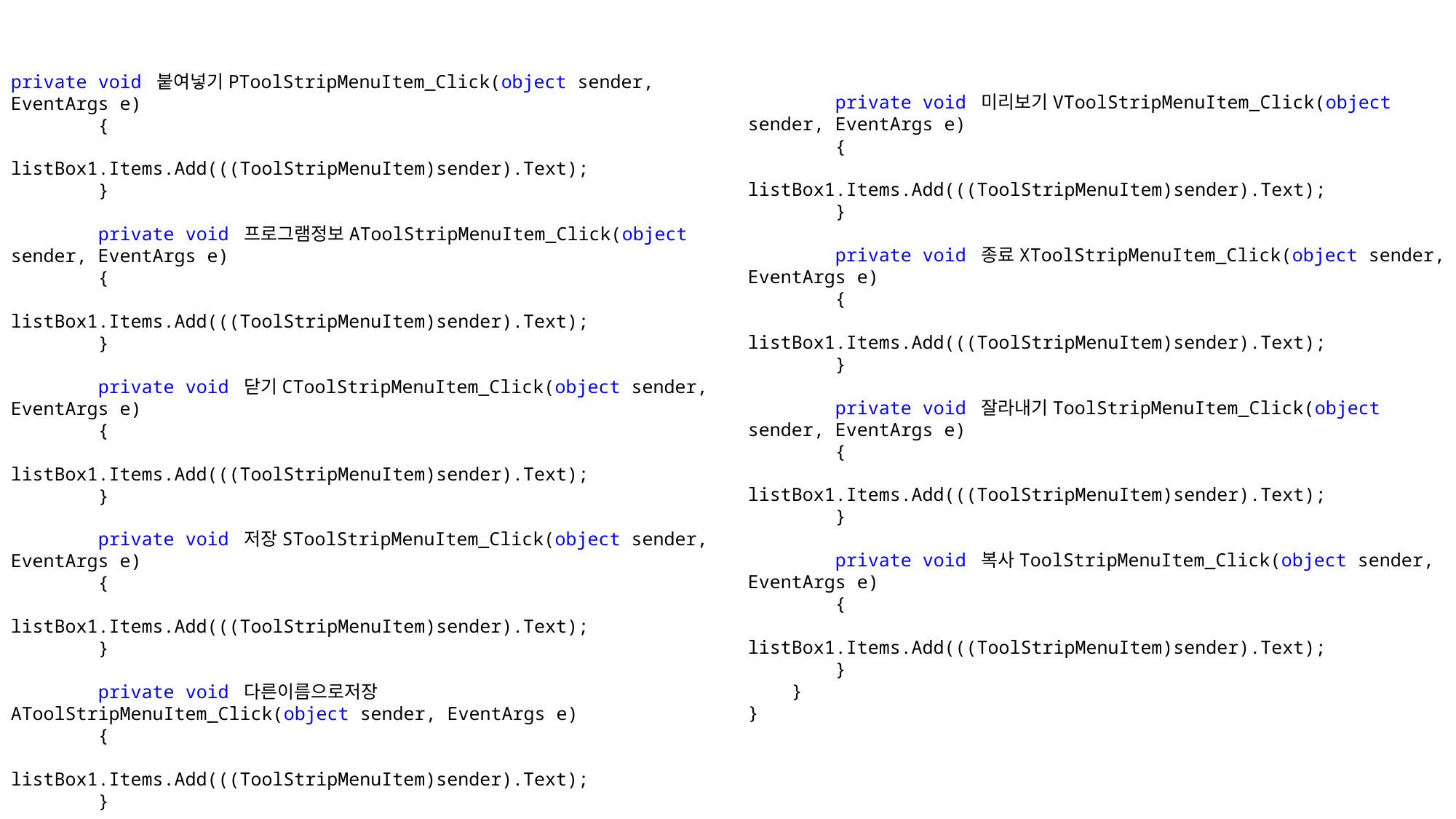

private void 미리보기VToolStripMenuItem_Click(object sender, EventArgs e)
        {
            listBox1.Items.Add(((ToolStripMenuItem)sender).Text);
        }

        private void 종료XToolStripMenuItem_Click(object sender, EventArgs e)
        {
            listBox1.Items.Add(((ToolStripMenuItem)sender).Text);
        }

        private void 잘라내기ToolStripMenuItem_Click(object sender, EventArgs e)
        {
            listBox1.Items.Add(((ToolStripMenuItem)sender).Text);
        }

        private void 복사ToolStripMenuItem_Click(object sender, EventArgs e)
        {
            listBox1.Items.Add(((ToolStripMenuItem)sender).Text);
        }
    }
}
private void 붙여넣기PToolStripMenuItem_Click(object sender, EventArgs e)
        {
            listBox1.Items.Add(((ToolStripMenuItem)sender).Text);
        }

        private void 프로그램정보AToolStripMenuItem_Click(object sender, EventArgs e)
        {
            listBox1.Items.Add(((ToolStripMenuItem)sender).Text);
        }

        private void 닫기CToolStripMenuItem_Click(object sender, EventArgs e)
        {
            listBox1.Items.Add(((ToolStripMenuItem)sender).Text);
        }

        private void 저장SToolStripMenuItem_Click(object sender, EventArgs e)
        {
            listBox1.Items.Add(((ToolStripMenuItem)sender).Text);
        }

        private void 다른이름으로저장AToolStripMenuItem_Click(object sender, EventArgs e)
        {
            listBox1.Items.Add(((ToolStripMenuItem)sender).Text);
        }

        private void 인쇄ToolStripMenuItem_Click(object sender, EventArgs e)
        {
            listBox1.Items.Add(((ToolStripMenuItem)sender).Text);
        }